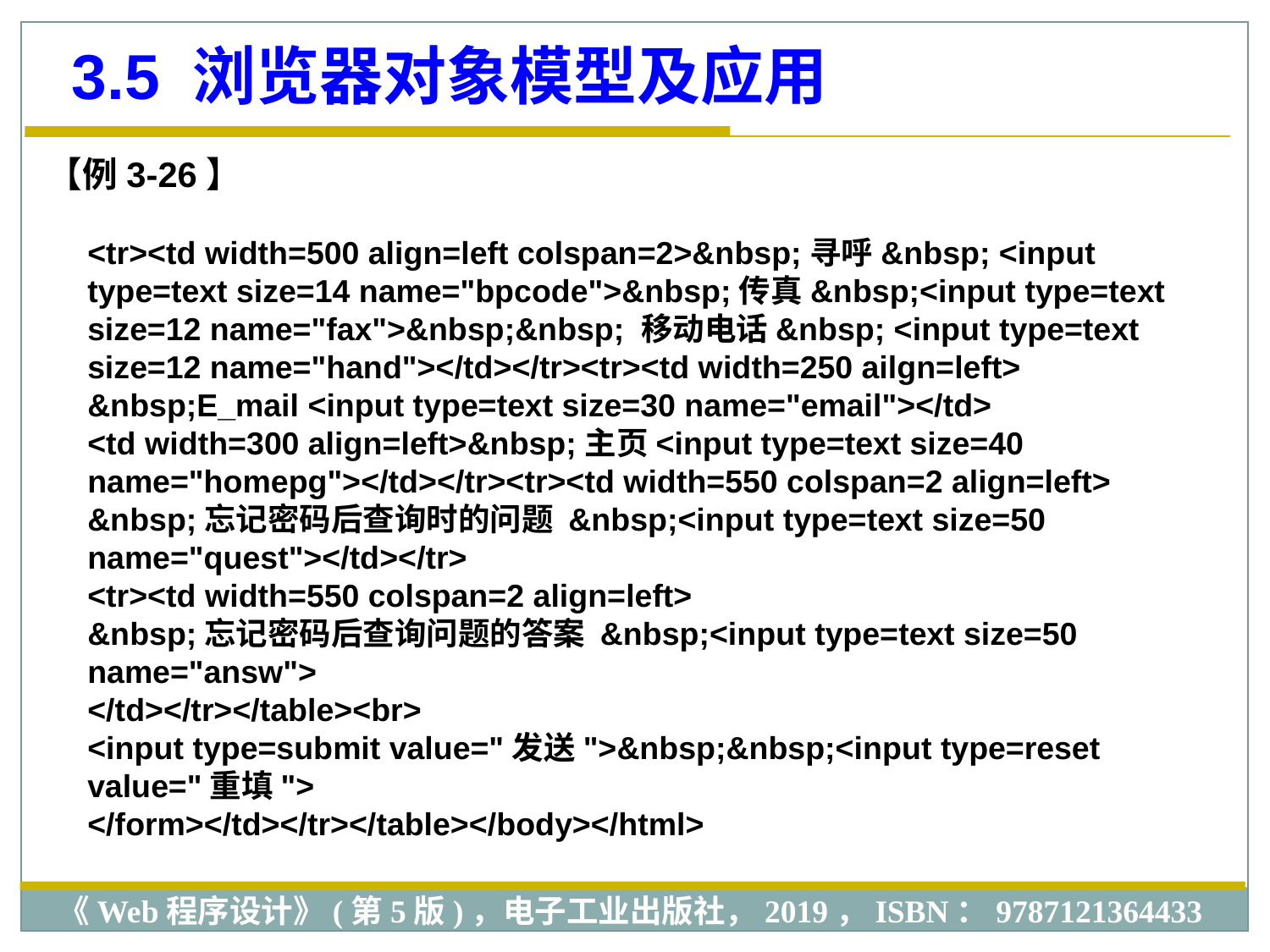

3.5 浏览器对象模型及应用
【例3-26】
<tr><td width=500 align=left colspan=2>&nbsp;寻呼&nbsp; <input type=text size=14 name="bpcode">&nbsp;传真&nbsp;<input type=text size=12 name="fax">&nbsp;&nbsp; 移动电话&nbsp; <input type=text size=12 name="hand"></td></tr><tr><td width=250 ailgn=left>
&nbsp;E_mail <input type=text size=30 name="email"></td>
<td width=300 align=left>&nbsp;主页<input type=text size=40 name="homepg"></td></tr><tr><td width=550 colspan=2 align=left>
&nbsp;忘记密码后查询时的问题 &nbsp;<input type=text size=50 name="quest"></td></tr>
<tr><td width=550 colspan=2 align=left>
&nbsp;忘记密码后查询问题的答案 &nbsp;<input type=text size=50 name="answ">
</td></tr></table><br>
<input type=submit value="发送">&nbsp;&nbsp;<input type=reset value="重填">
</form></td></tr></table></body></html>